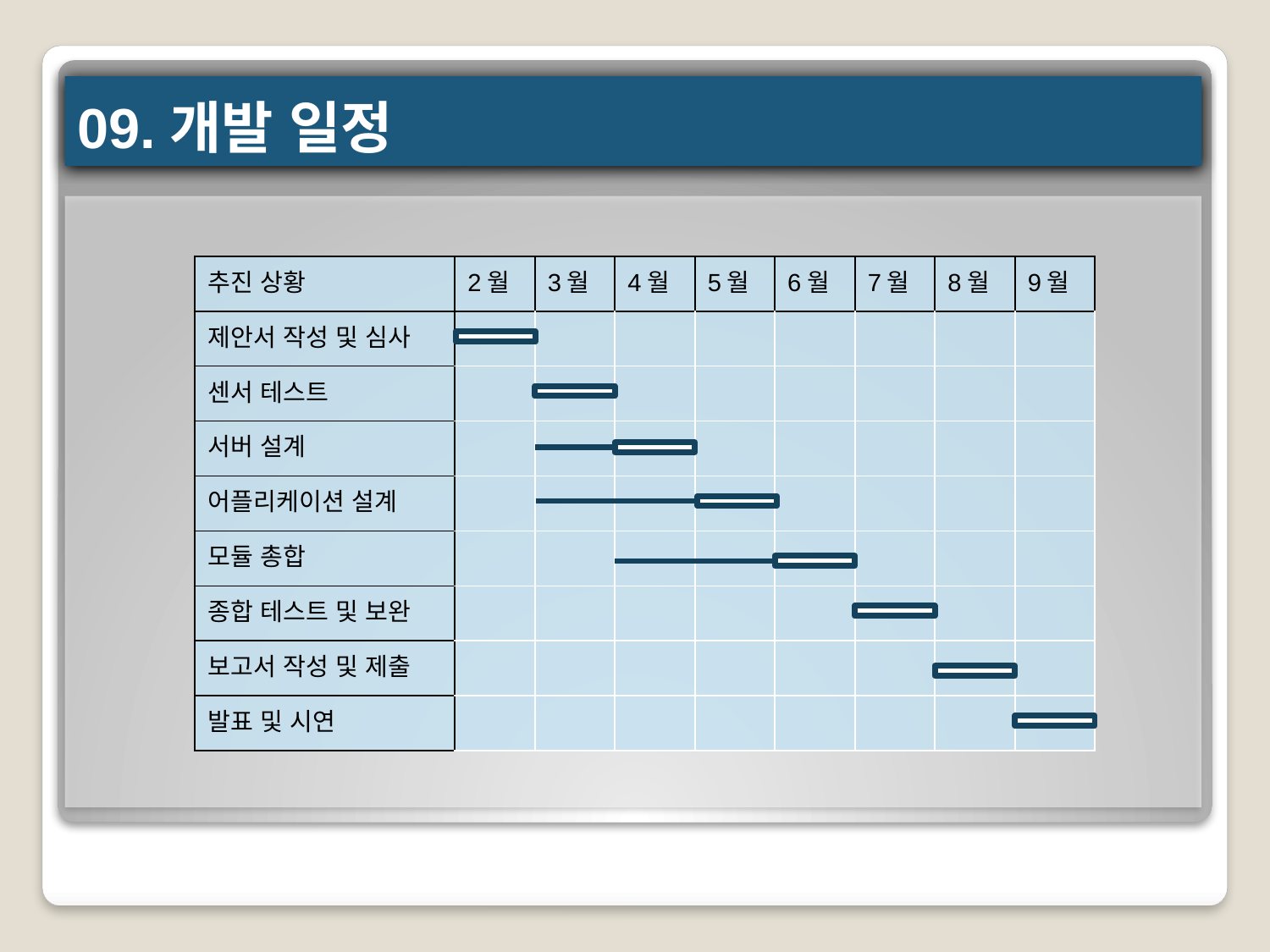

# 09.개발 일정

| 추진 상황 | 2월 | 3월 | 4월 | 5월 | 6월 | 7월 | 8월 | 9월 |
| --- | --- | --- | --- | --- | --- | --- | --- | --- |
| 제안서 작성 및 심사 |  |  |  |  |  |  |  |  |
| 센서 테스트 |  |  |  |  |  |  |  |  |
| 서버 설계 |  |  |  |  |  |  |  |  |
| 어플리케이션 설계 |  |  |  |  |  |  |  |  |
| 모듈 총합 |  |  |  |  |  |  |  |  |
| 종합 테스트 및 보완 |  |  |  |  |  |  |  |  |
| 보고서 작성 및 제출 |  |  |  |  |  |  |  |  |
| 발표 및 시연 |  |  |  |  |  |  |  |  |